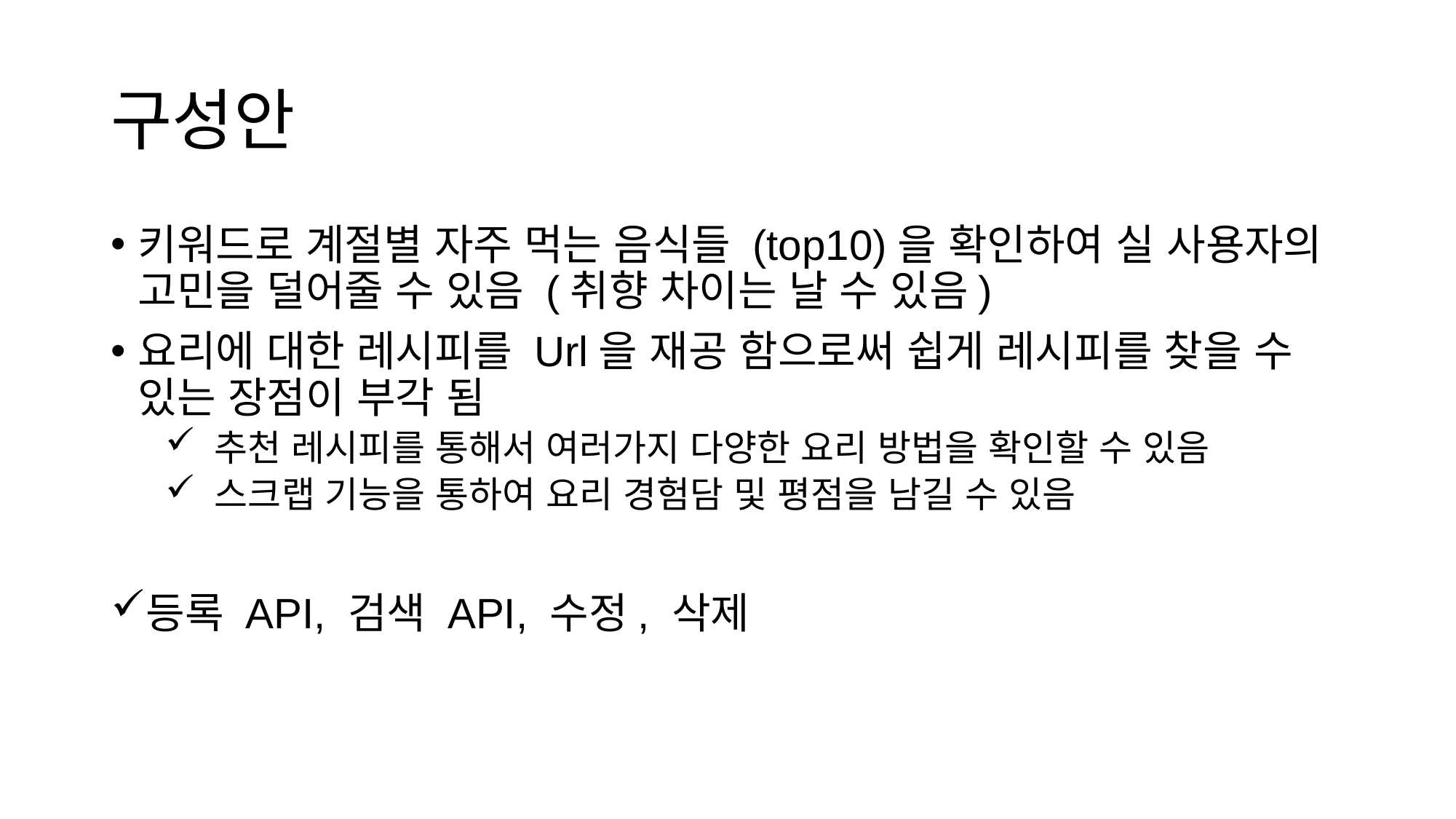

# 구성안
키워드로 계절별 자주 먹는 음식들 (top10)을 확인하여 실 사용자의 고민을 덜어줄 수 있음 (취향 차이는 날 수 있음)
요리에 대한 레시피를 Url을 재공 함으로써 쉽게 레시피를 찾을 수 있는 장점이 부각 됨
 추천 레시피를 통해서 여러가지 다양한 요리 방법을 확인할 수 있음
 스크랩 기능을 통하여 요리 경험담 및 평점을 남길 수 있음

등록 API, 검색 API, 수정, 삭제